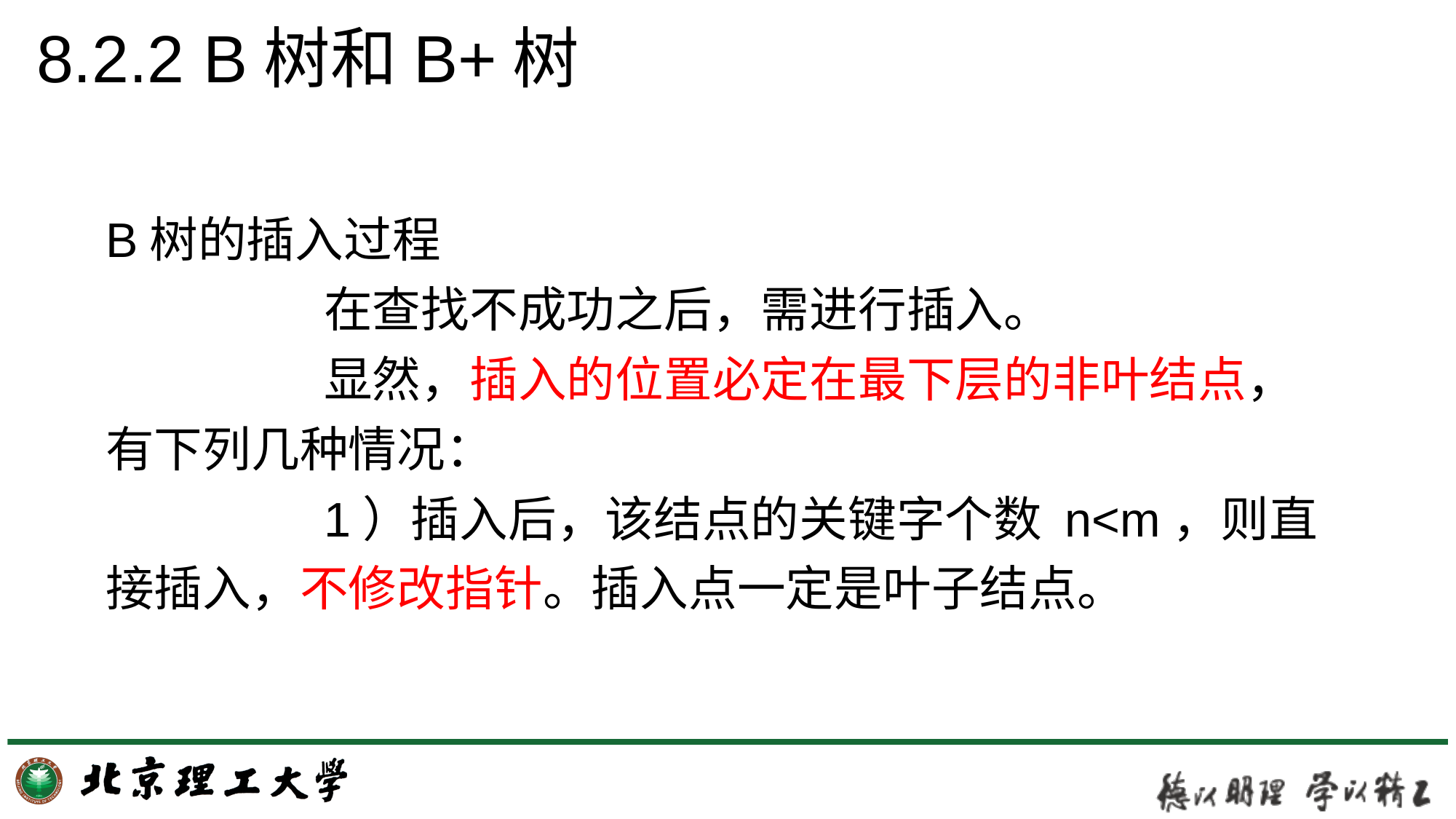

# 8.2.2 B树和B+树
B树的插入过程
		在查找不成功之后，需进行插入。
		显然，插入的位置必定在最下层的非叶结点，有下列几种情况：
		1）插入后，该结点的关键字个数 n<m，则直接插入，不修改指针。插入点一定是叶子结点。